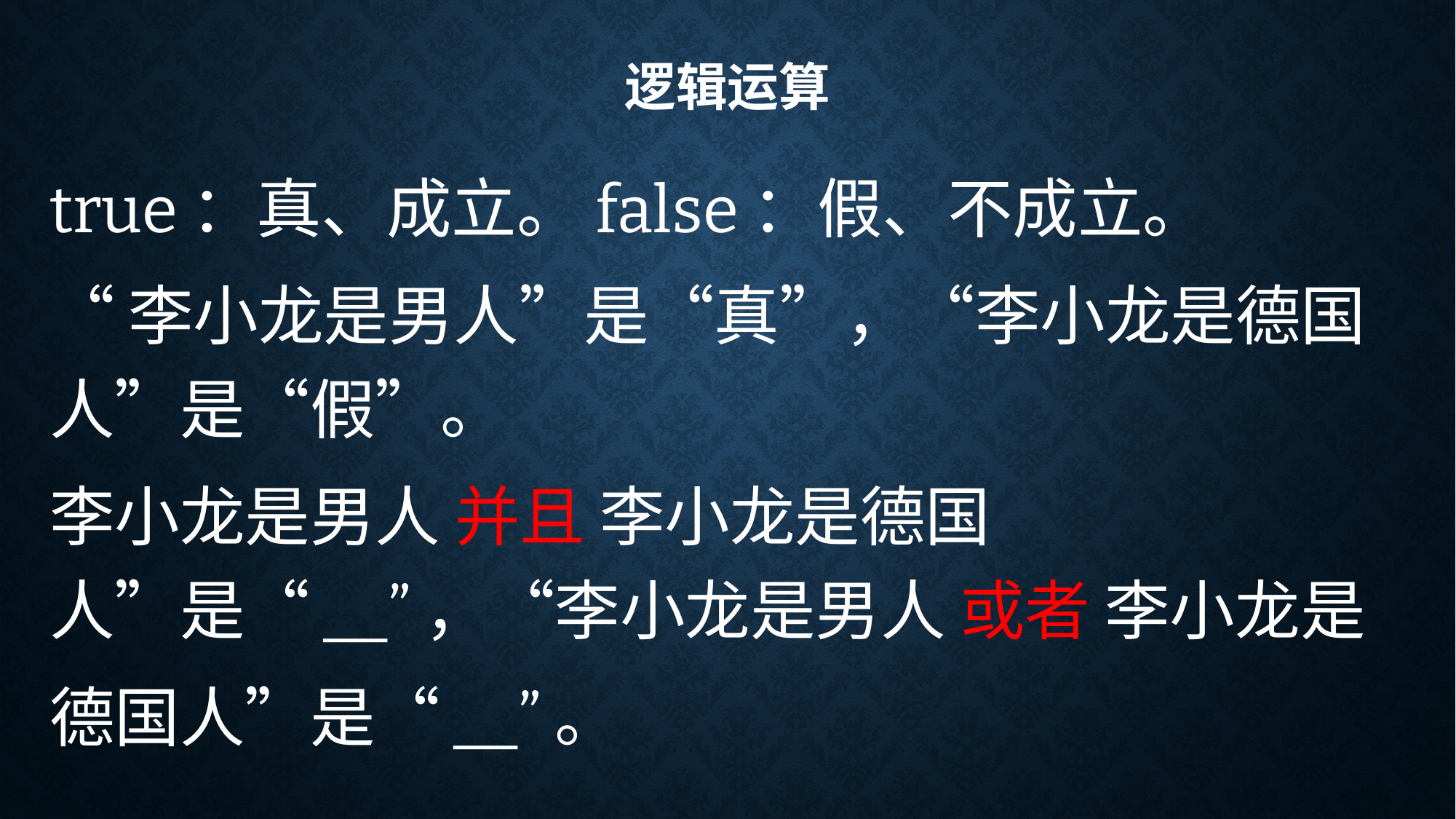

# 逻辑运算
true：真、成立。false：假、不成立。
“李小龙是男人”是“真”，“李小龙是德国人”是“假”。
李小龙是男人 并且 李小龙是德国人”是“__”，“李小龙是男人 或者 李小龙是
德国人”是“__”。